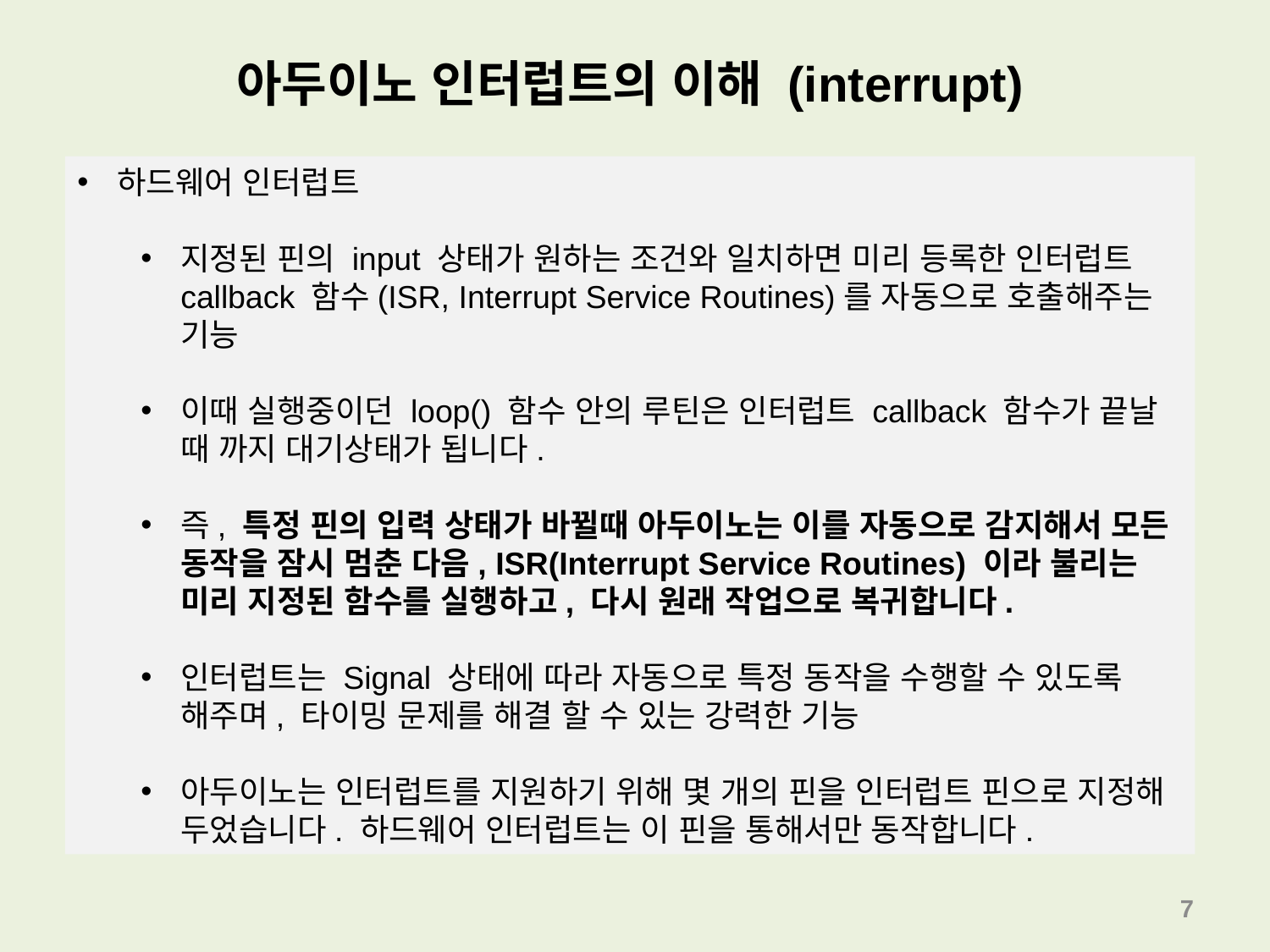

아두이노 인터럽트의 이해 (interrupt)
하드웨어 인터럽트

지정된 핀의 input 상태가 원하는 조건와 일치하면 미리 등록한 인터럽트 callback 함수(ISR, Interrupt Service Routines)를 자동으로 호출해주는 기능

이때 실행중이던 loop() 함수 안의 루틴은 인터럽트 callback 함수가 끝날 때 까지 대기상태가 됩니다.

즉, 특정 핀의 입력 상태가 바뀔때 아두이노는 이를 자동으로 감지해서 모든 동작을 잠시 멈춘 다음, ISR(Interrupt Service Routines) 이라 불리는 미리 지정된 함수를 실행하고, 다시 원래 작업으로 복귀합니다.

인터럽트는 Signal 상태에 따라 자동으로 특정 동작을 수행할 수 있도록 해주며, 타이밍 문제를 해결 할 수 있는 강력한 기능

아두이노는 인터럽트를 지원하기 위해 몇 개의 핀을 인터럽트 핀으로 지정해 두었습니다. 하드웨어 인터럽트는 이 핀을 통해서만 동작합니다.
7